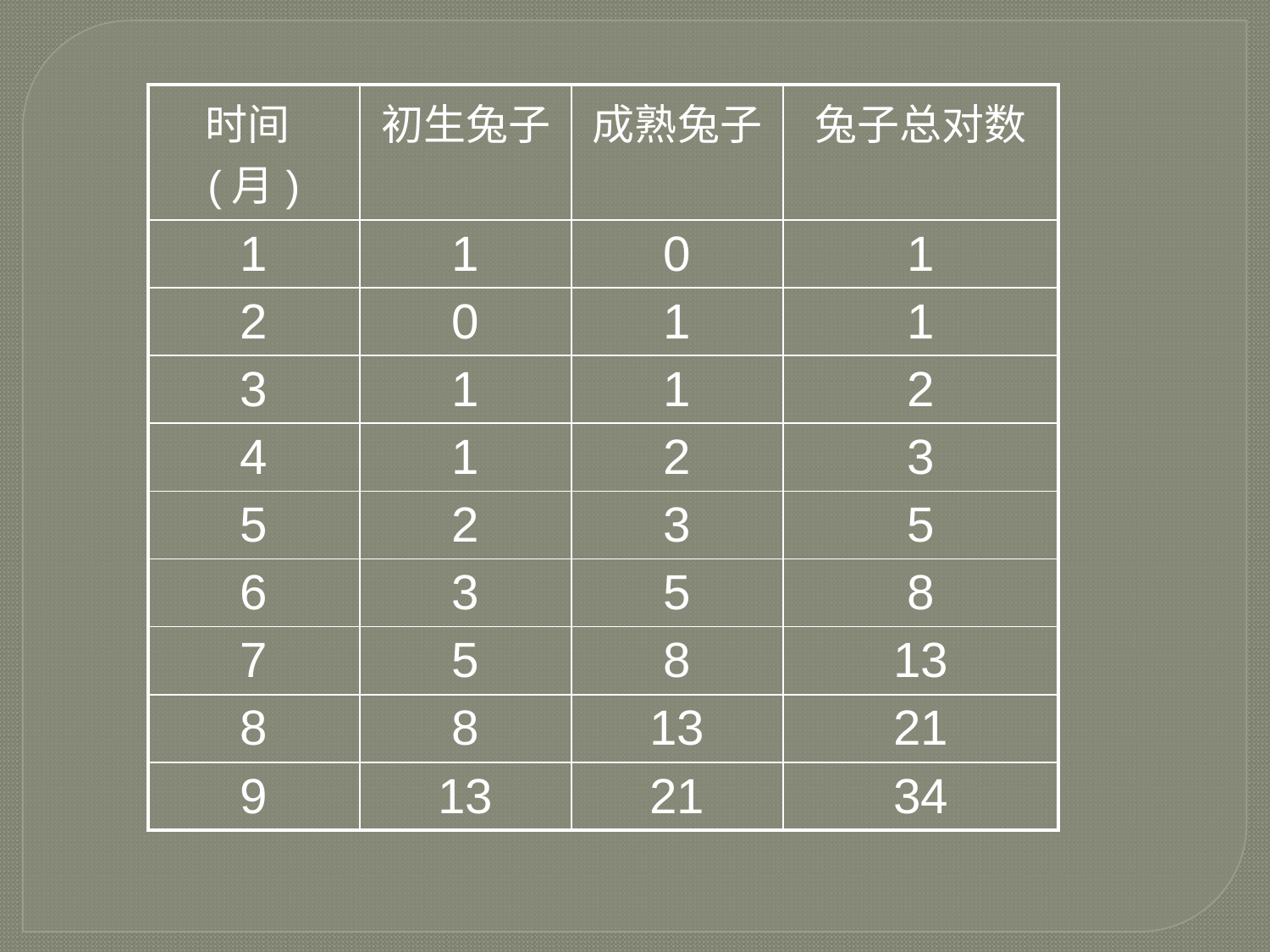

| 时间(月) | 初生兔子 | 成熟兔子 | 兔子总对数 |
| --- | --- | --- | --- |
| 1 | 1 | 0 | 1 |
| 2 | 0 | 1 | 1 |
| 3 | 1 | 1 | 2 |
| 4 | 1 | 2 | 3 |
| 5 | 2 | 3 | 5 |
| 6 | 3 | 5 | 8 |
| 7 | 5 | 8 | 13 |
| 8 | 8 | 13 | 21 |
| 9 | 13 | 21 | 34 |